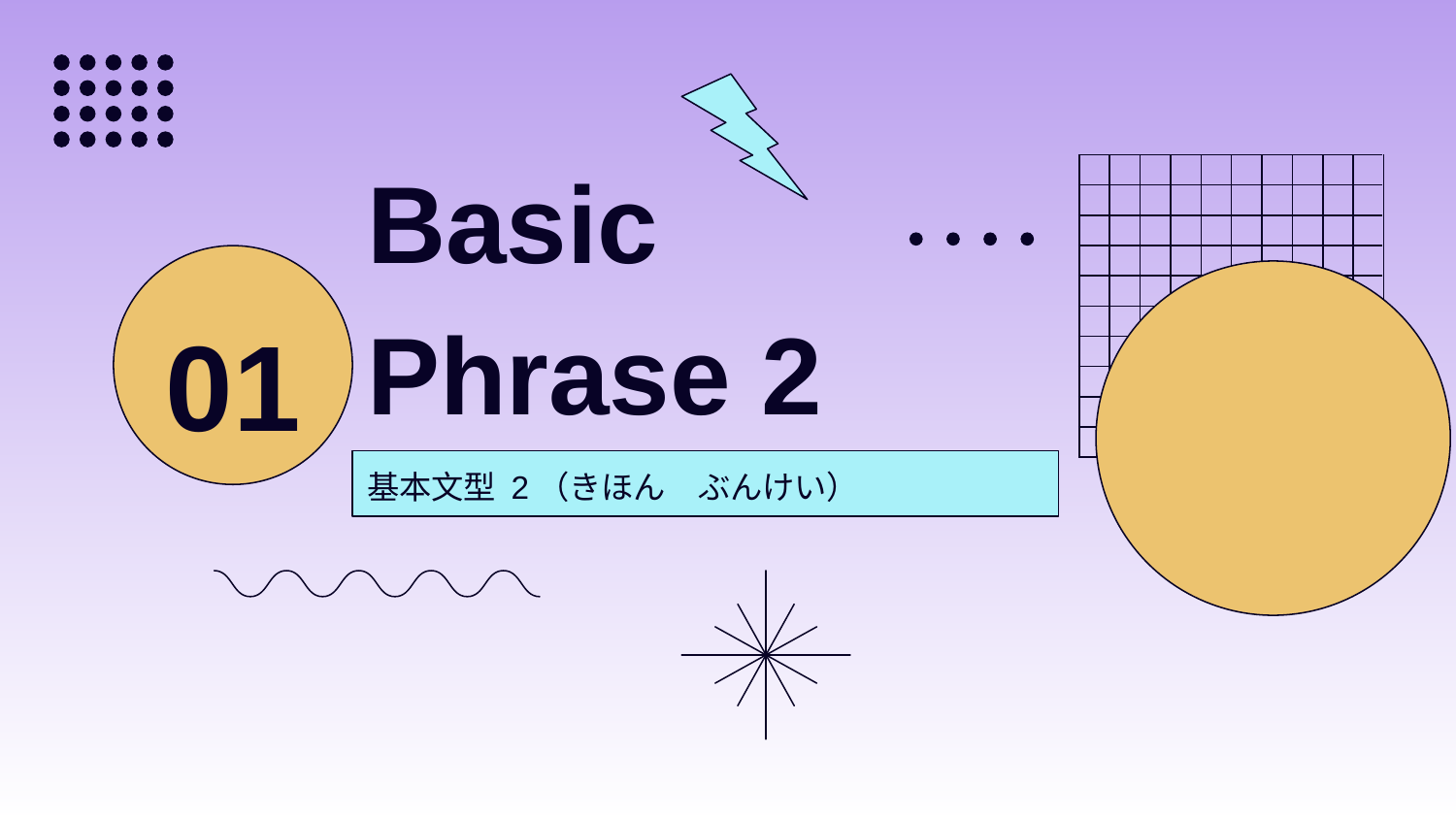

01
# Basic Phrase 2
基本文型 2（きほん　ぶんけい）